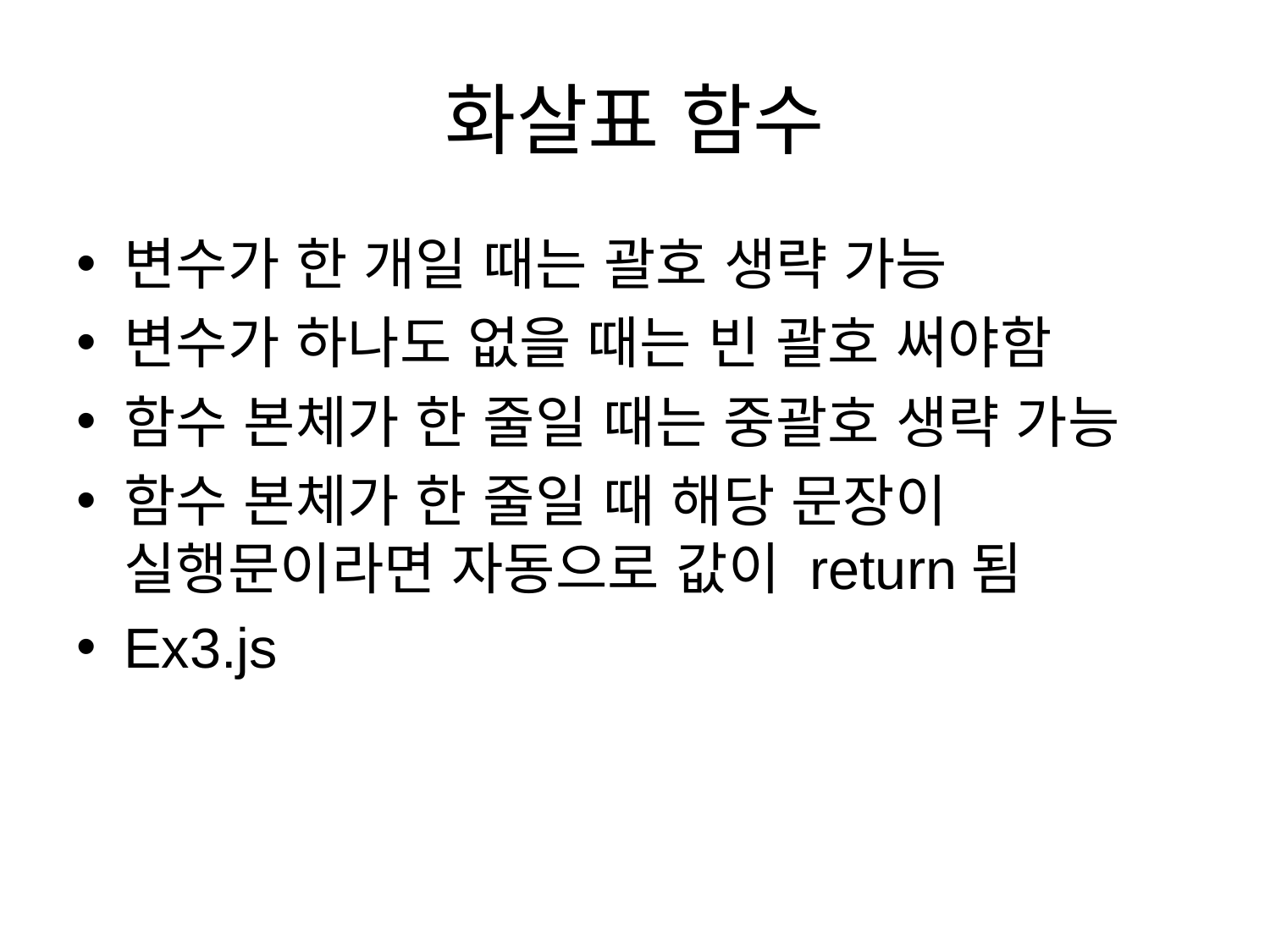

# 화살표 함수
변수가 한 개일 때는 괄호 생략 가능
변수가 하나도 없을 때는 빈 괄호 써야함
함수 본체가 한 줄일 때는 중괄호 생략 가능
함수 본체가 한 줄일 때 해당 문장이 실행문이라면 자동으로 값이 return됨
Ex3.js